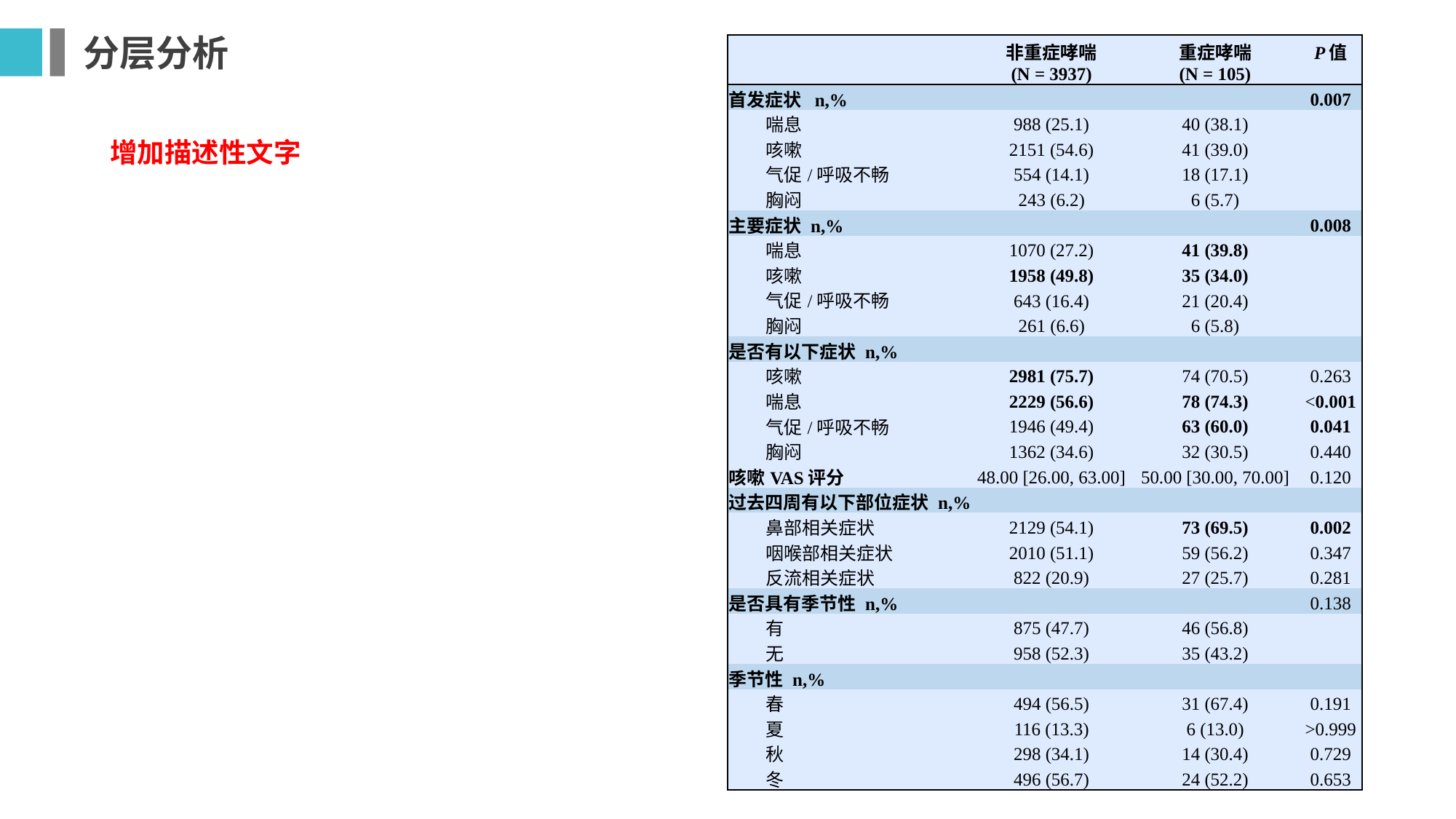

分层分析

|  | 非重症哮喘 (N = 3937) | 重症哮喘 (N = 105) | P值 |
| --- | --- | --- | --- |
| 首发症状 n,% |  |  | 0.007 |
| 喘息 | 988 (25.1) | 40 (38.1) |  |
| 咳嗽 | 2151 (54.6) | 41 (39.0) |  |
| 气促/呼吸不畅 | 554 (14.1) | 18 (17.1) |  |
| 胸闷 | 243 (6.2) | 6 (5.7) |  |
| 主要症状 n,% |  |  | 0.008 |
| 喘息 | 1070 (27.2) | 41 (39.8) |  |
| 咳嗽 | 1958 (49.8) | 35 (34.0) |  |
| 气促/呼吸不畅 | 643 (16.4) | 21 (20.4) |  |
| 胸闷 | 261 (6.6) | 6 (5.8) |  |
| 是否有以下症状 n,% |  |  |  |
| 咳嗽 | 2981 (75.7) | 74 (70.5) | 0.263 |
| 喘息 | 2229 (56.6) | 78 (74.3) | <0.001 |
| 气促/呼吸不畅 | 1946 (49.4) | 63 (60.0) | 0.041 |
| 胸闷 | 1362 (34.6) | 32 (30.5) | 0.440 |
| 咳嗽VAS评分 | 48.00 [26.00, 63.00] | 50.00 [30.00, 70.00] | 0.120 |
| 过去四周有以下部位症状 n,% |  |  |  |
| 鼻部相关症状 | 2129 (54.1) | 73 (69.5) | 0.002 |
| 咽喉部相关症状 | 2010 (51.1) | 59 (56.2) | 0.347 |
| 反流相关症状 | 822 (20.9) | 27 (25.7) | 0.281 |
| 是否具有季节性 n,% |  |  | 0.138 |
| 有 | 875 (47.7) | 46 (56.8) |  |
| 无 | 958 (52.3) | 35 (43.2) |  |
| 季节性 n,% |  |  |  |
| 春 | 494 (56.5) | 31 (67.4) | 0.191 |
| 夏 | 116 (13.3) | 6 (13.0) | >0.999 |
| 秋 | 298 (34.1) | 14 (30.4) | 0.729 |
| 冬 | 496 (56.7) | 24 (52.2) | 0.653 |
增加描述性文字